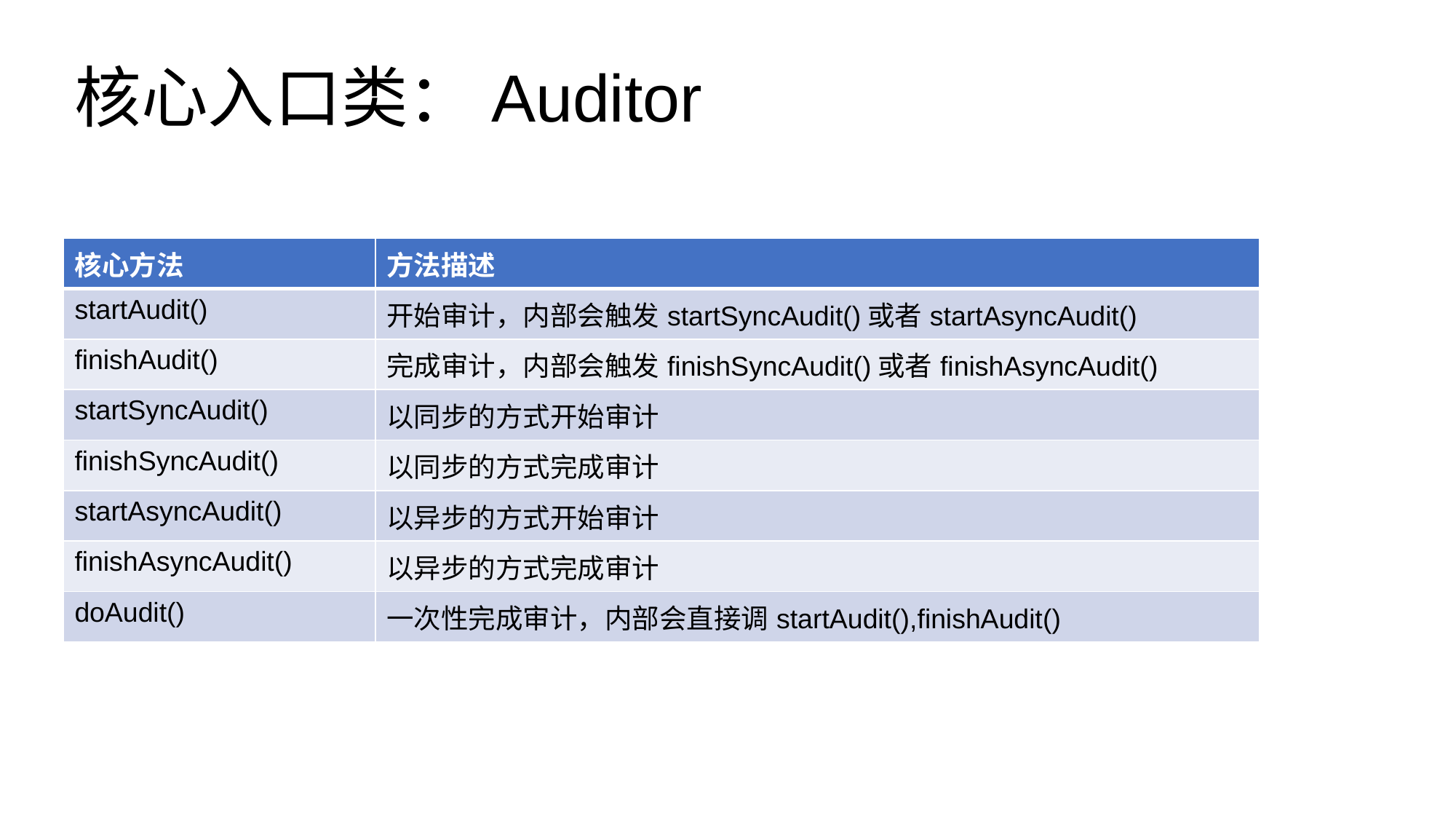

# 核心入口类：Auditor
| 核心方法 | 方法描述 |
| --- | --- |
| startAudit() | 开始审计，内部会触发startSyncAudit()或者startAsyncAudit() |
| finishAudit() | 完成审计，内部会触发finishSyncAudit()或者finishAsyncAudit() |
| startSyncAudit() | 以同步的方式开始审计 |
| finishSyncAudit() | 以同步的方式完成审计 |
| startAsyncAudit() | 以异步的方式开始审计 |
| finishAsyncAudit() | 以异步的方式完成审计 |
| doAudit() | 一次性完成审计，内部会直接调startAudit(),finishAudit() |